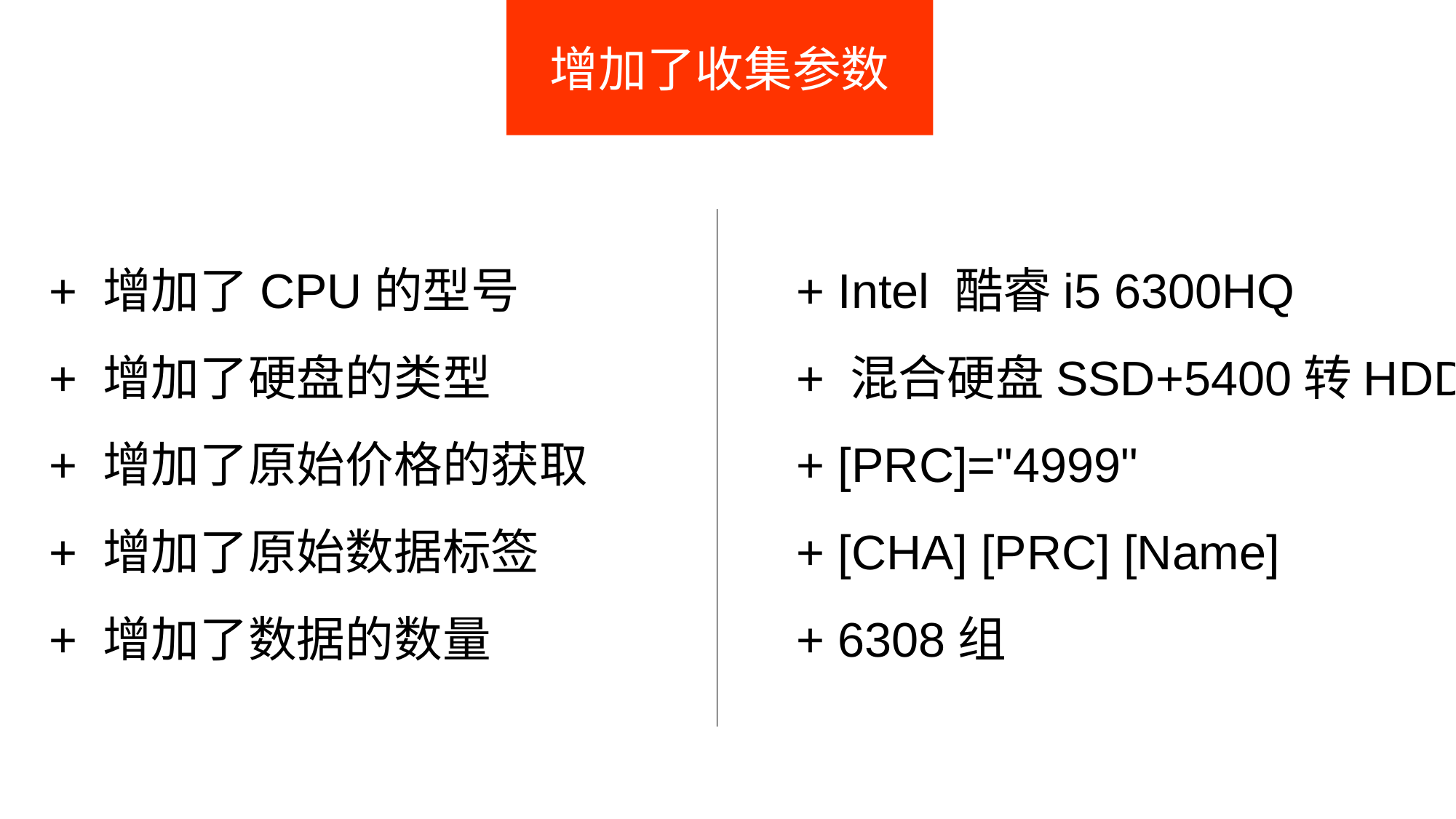

增加了收集参数
+ 增加了CPU的型号
+ 增加了硬盘的类型
+ 增加了原始价格的获取
+ 增加了原始数据标签
+ 增加了数据的数量
+ Intel 酷睿i5 6300HQ
+ 混合硬盘SSD+5400转HDD
+ [PRC]="4999"
+ [CHA] [PRC] [Name]
+ 6308组